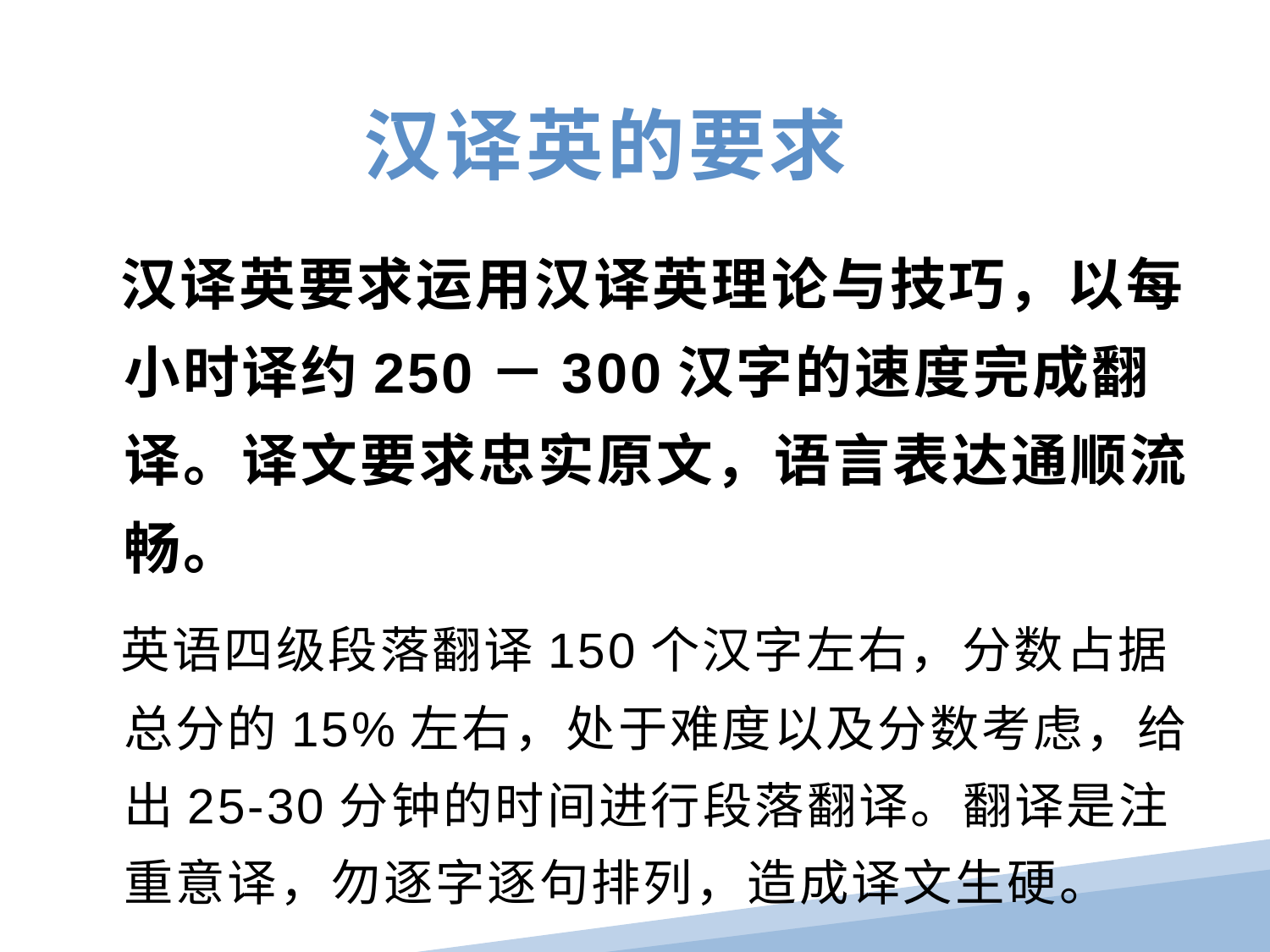

汉译英的要求
  汉译英要求运用汉译英理论与技巧，以每小时译约250－300汉字的速度完成翻译。译文要求忠实原文，语言表达通顺流畅。
  英语四级段落翻译150个汉字左右，分数占据总分的15%左右，处于难度以及分数考虑，给出25-30分钟的时间进行段落翻译。翻译是注重意译，勿逐字逐句排列，造成译文生硬。